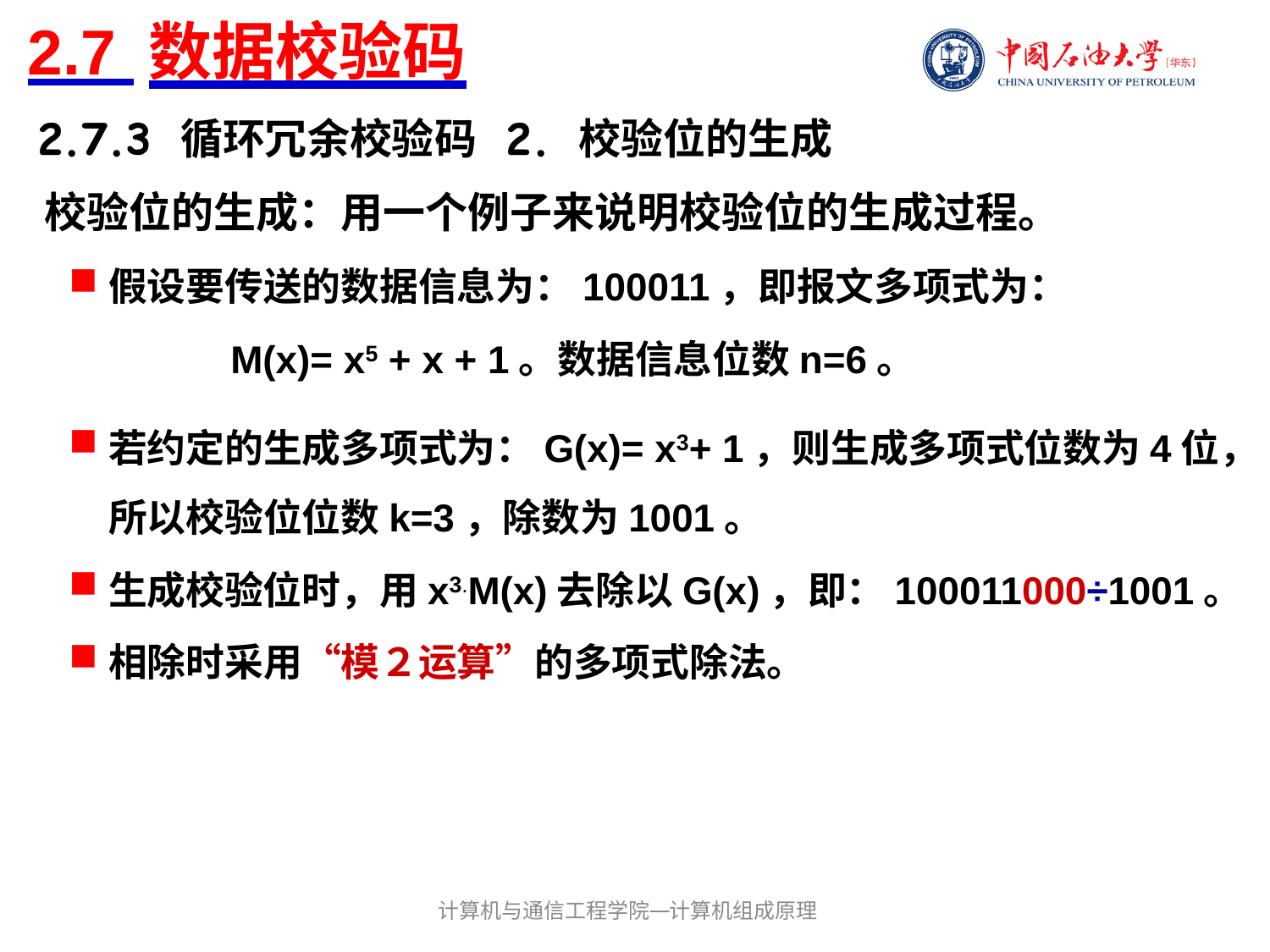

# 2.7 数据校验码
2.7.3 循环冗余校验码  2. 校验位的生成

   校验位的生成：用一个例子来说明校验位的生成过程。
假设要传送的数据信息为：100011，即报文多项式为：
               M(x)= x5 + x + 1。数据信息位数n=6。
若约定的生成多项式为：G(x)= x3+ 1，则生成多项式位数为4位，所以校验位位数k=3，除数为1001。
生成校验位时，用x3.M(x)去除以G(x)，即：100011000÷1001。
相除时采用“模２运算”的多项式除法。

99

计算机与通信工程学院—计算机组成原理